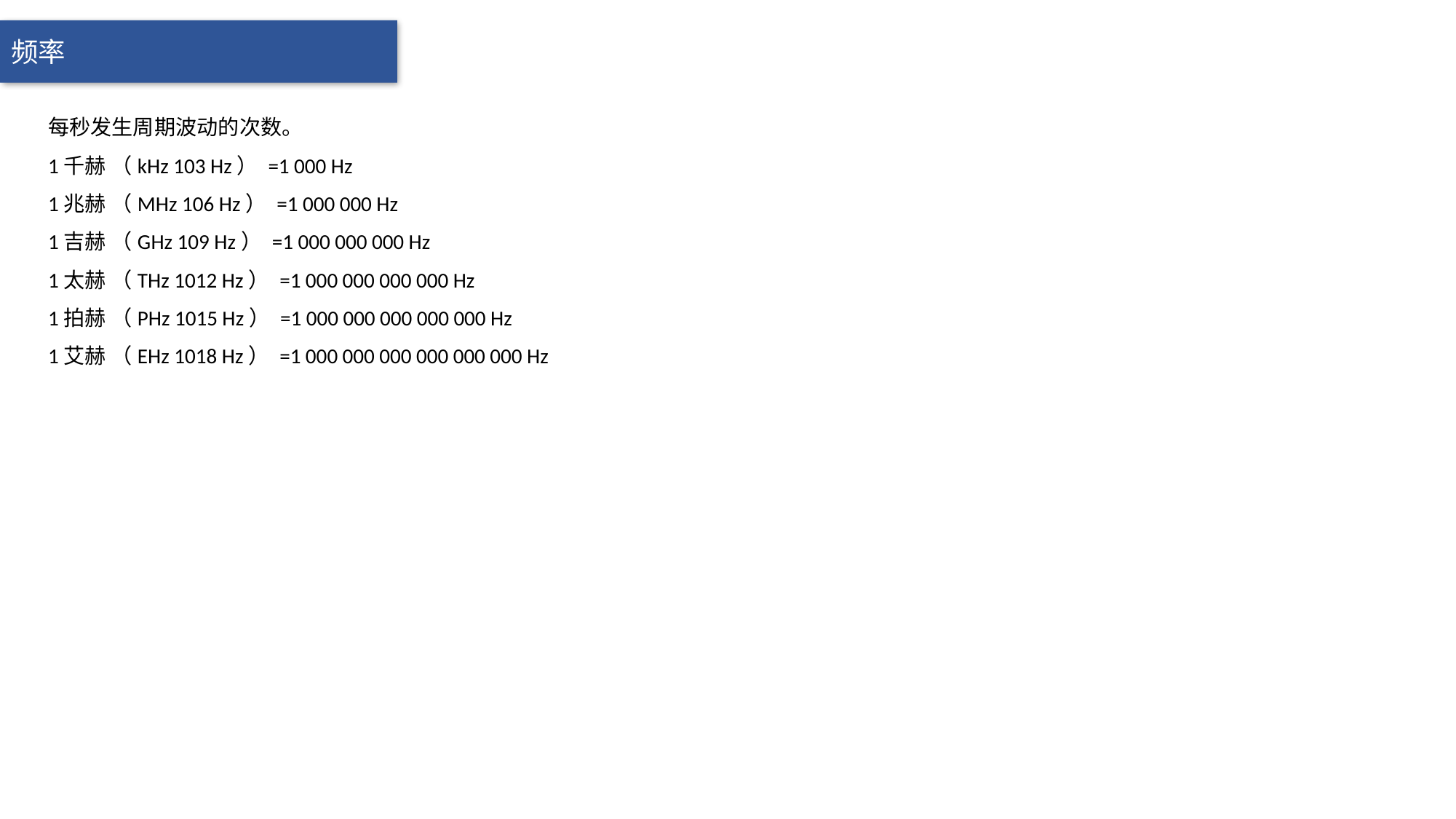

频率
每秒发生周期波动的次数。
1千赫 （kHz 103 Hz） =1 000 Hz
1兆赫 （MHz 106 Hz） =1 000 000 Hz
1吉赫 （GHz 109 Hz） =1 000 000 000 Hz
1太赫 （THz 1012 Hz） =1 000 000 000 000 Hz
1拍赫 （PHz 1015 Hz） =1 000 000 000 000 000 Hz
1艾赫 （EHz 1018 Hz） =1 000 000 000 000 000 000 Hz